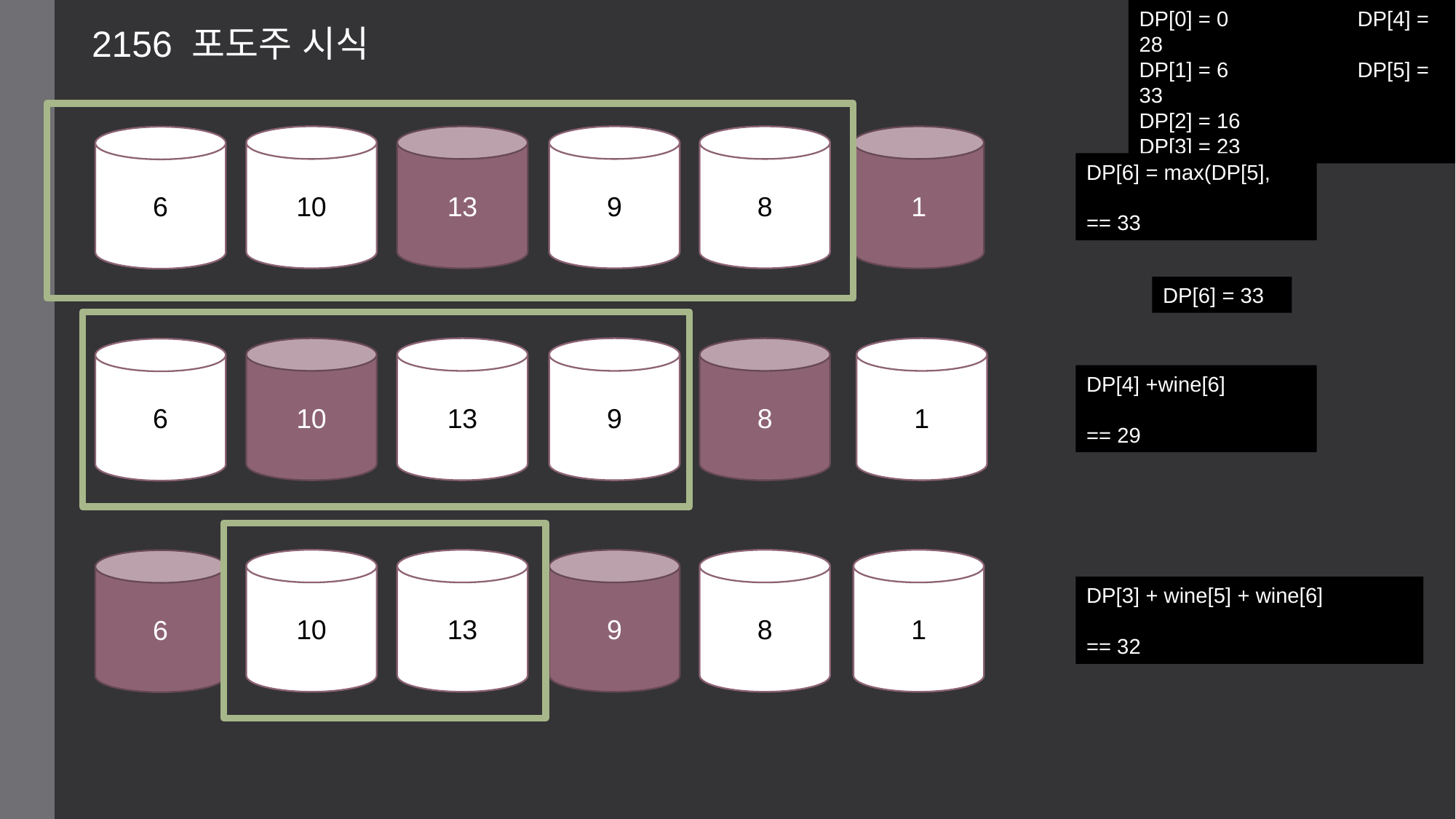

DP[0] = 0		DP[4] = 28
DP[1] = 6		DP[5] = 33
DP[2] = 16
DP[3] = 23
2156 포도주 시식

10
13
9
8
1
6
DP[6] = max(DP[5],

== 33
DP[6] = 33

10
13
9
8
1
6
DP[4] +wine[6]

== 29

10
13
9
8
1
6
DP[3] + wine[5] + wine[6]

== 32